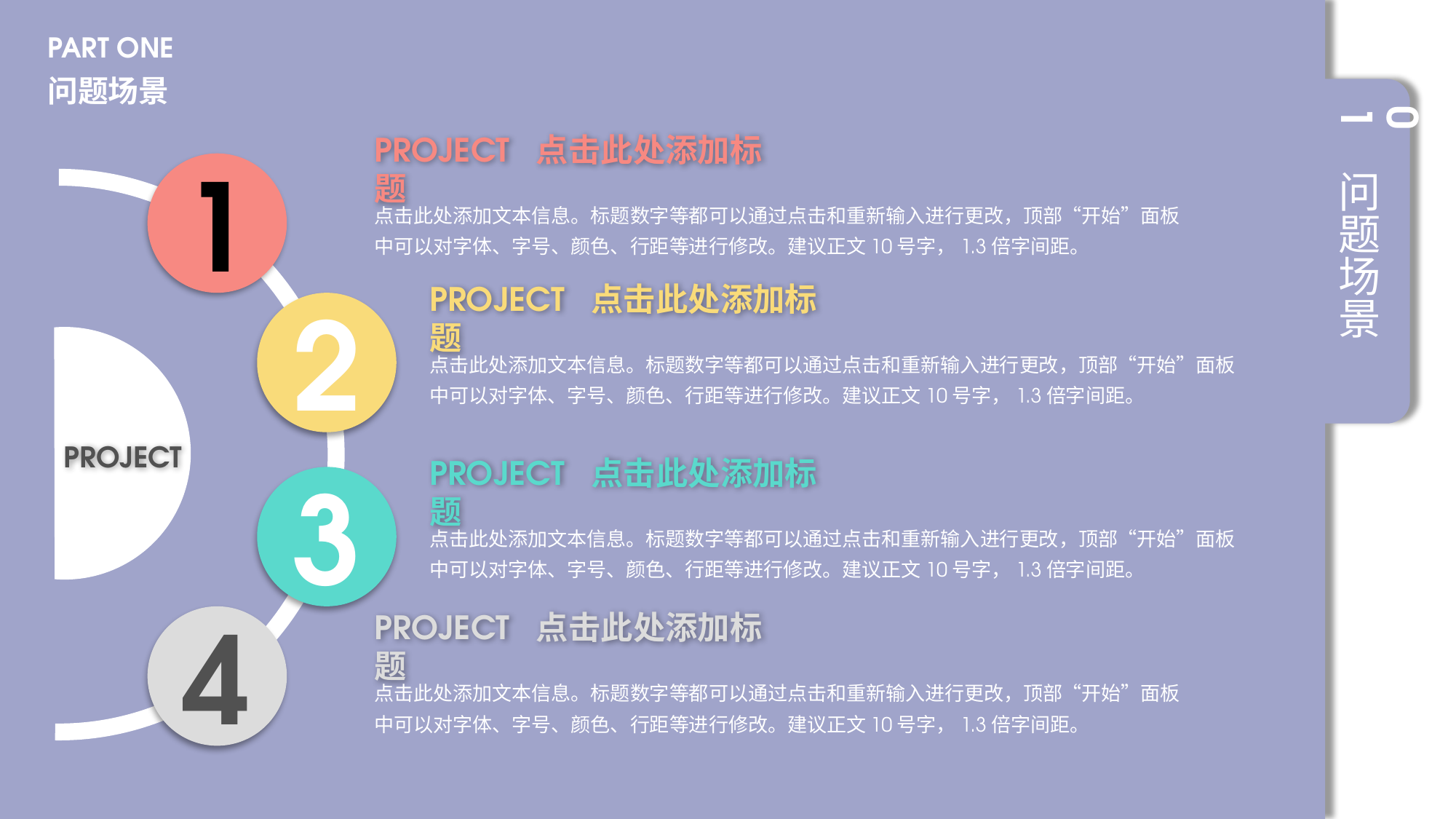

PART ONE
问题场景
01
PROJECT  点击此处添加标题
1
问题场景

点击此处添加文本信息。标题数字等都可以通过点击和重新输入进行更改，顶部“开始”面板中可以对字体、字号、颜色、行距等进行修改。建议正文10号字，1.3倍字间距。
PROJECT  点击此处添加标题
2

点击此处添加文本信息。标题数字等都可以通过点击和重新输入进行更改，顶部“开始”面板中可以对字体、字号、颜色、行距等进行修改。建议正文10号字，1.3倍字间距。
PROJECT
PROJECT  点击此处添加标题
3
点击此处添加文本信息。标题数字等都可以通过点击和重新输入进行更改，顶部“开始”面板中可以对字体、字号、颜色、行距等进行修改。建议正文10号字，1.3倍字间距。
4
PROJECT  点击此处添加标题
点击此处添加文本信息。标题数字等都可以通过点击和重新输入进行更改，顶部“开始”面板中可以对字体、字号、颜色、行距等进行修改。建议正文10号字，1.3倍字间距。